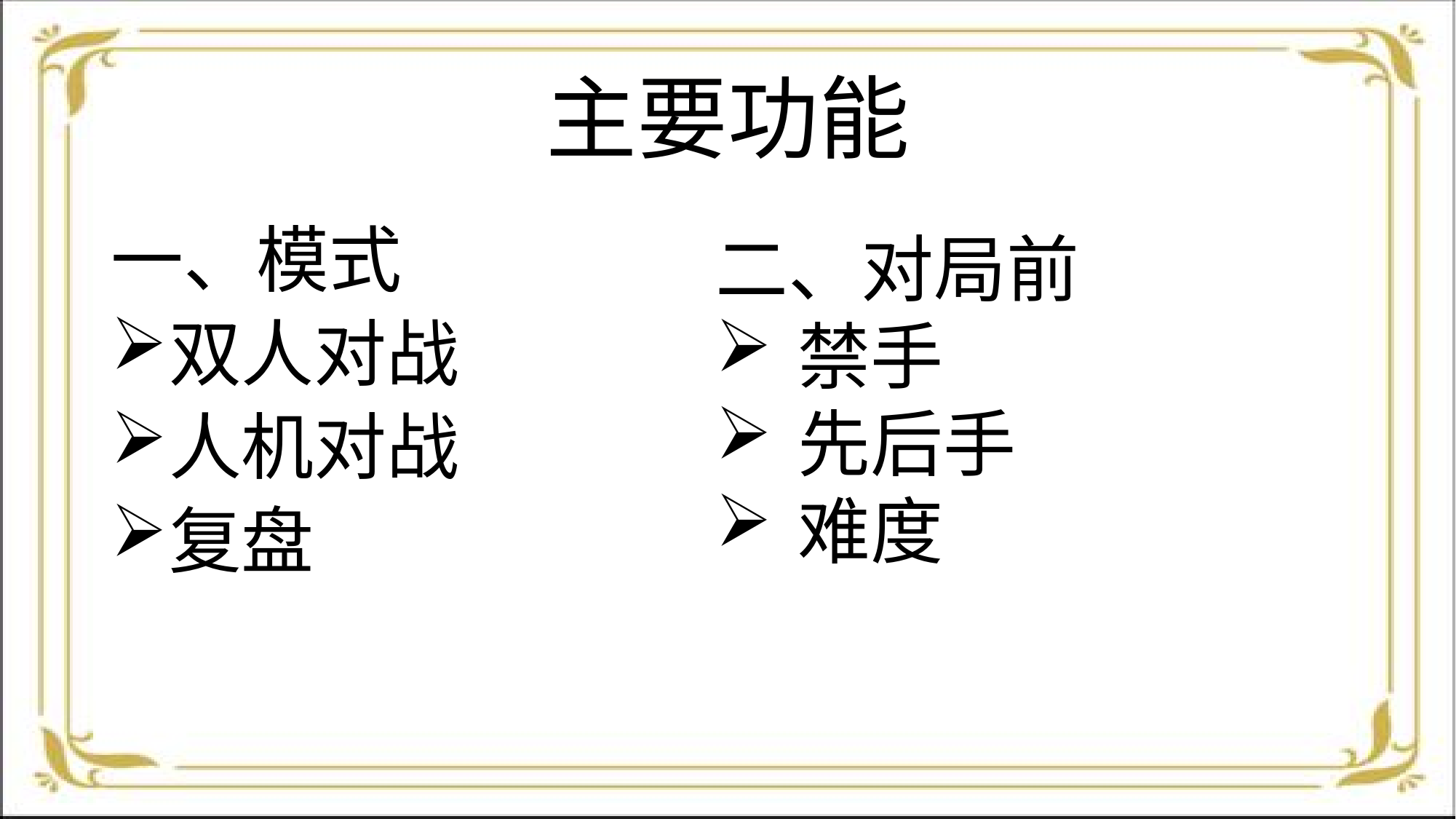

# 主要功能
一、模式
双人对战
人机对战
复盘

二、对局前
禁手
先后手
难度